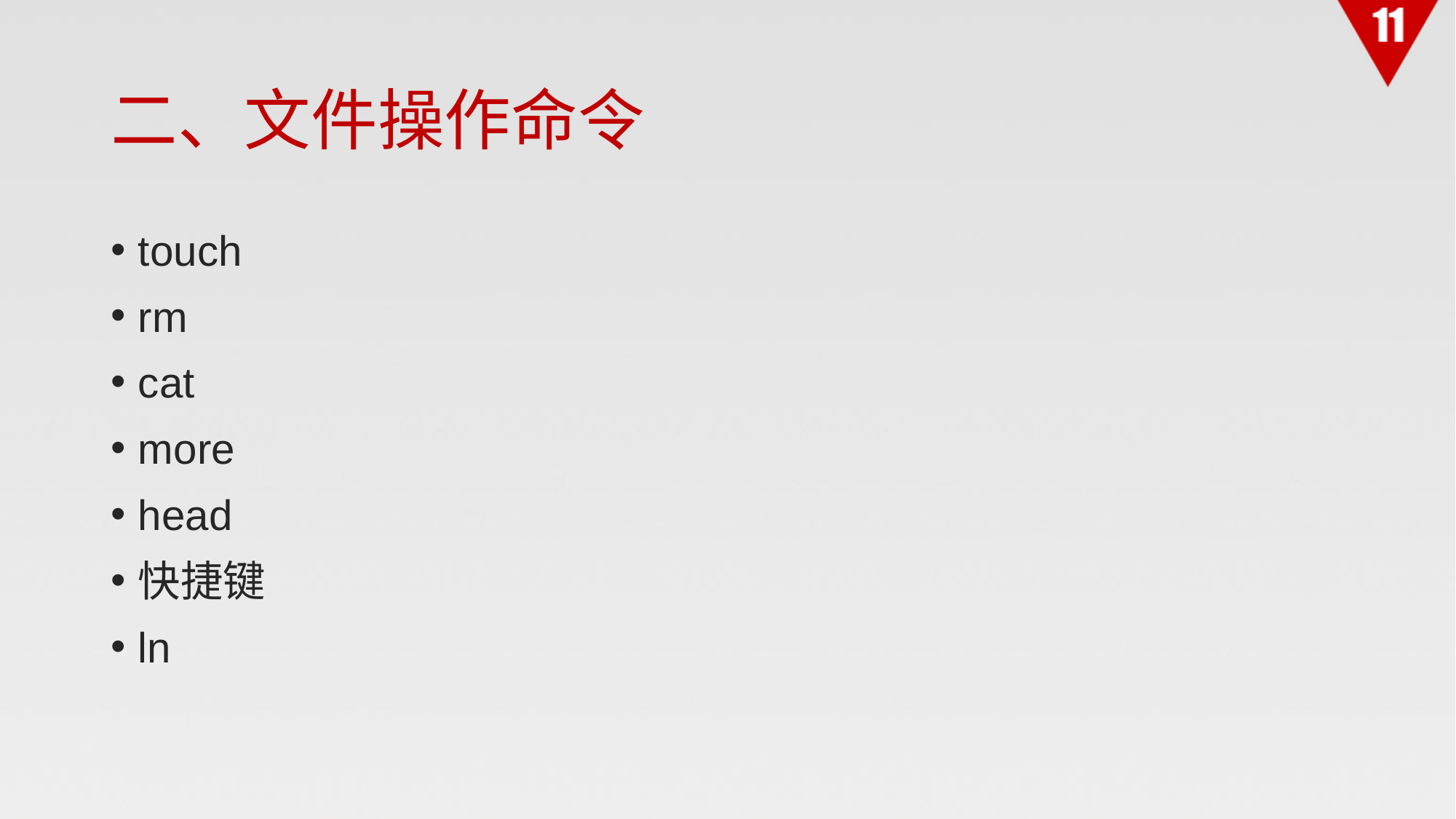

# 二、文件操作命令
touch
rm
cat
more
head
快捷键
ln
12